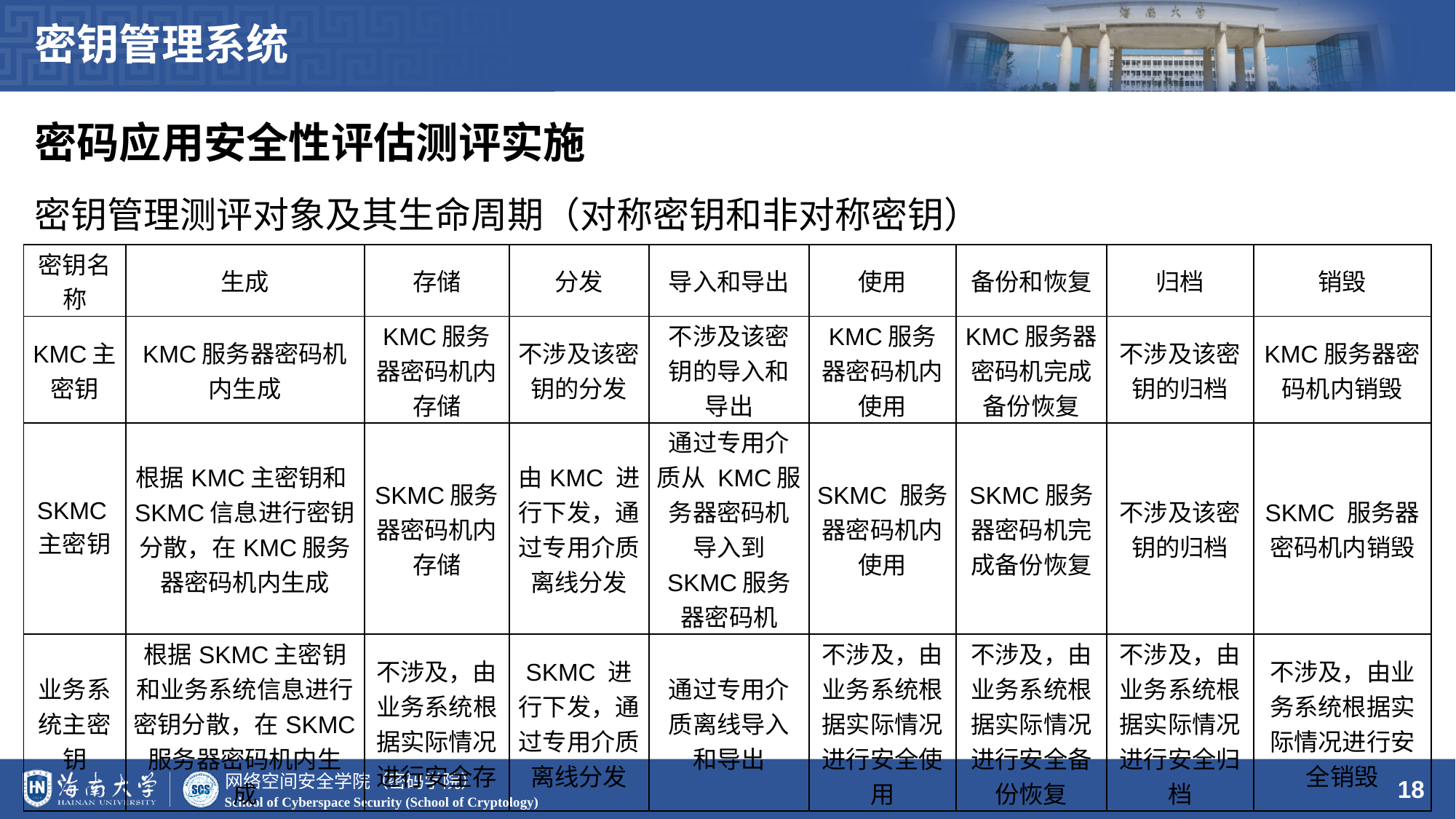

密钥管理系统

密码应用安全性评估测评实施

密钥管理测评对象及其生命周期（对称密钥和非对称密钥）

| 密钥名称 | 生成 | 存储 | 分发 | 导入和导出 | 使用 | 备份和恢复 | 归档 | 销毁 |
| --- | --- | --- | --- | --- | --- | --- | --- | --- |
| KMC主密钥 | KMC服务器密码机内生成 | KMC服务器密码机内存储 | 不涉及该密钥的分发 | 不涉及该密钥的导入和导出 | KMC服务器密码机内使用 | KMC服务器密码机完成备份恢复 | 不涉及该密钥的归档 | KMC服务器密码机内销毁 |
| SKMC主密钥 | 根据KMC主密钥和SKMC信息进行密钥分散，在KMC服务器密码机内生成 | SKMC服务器密码机内存储 | 由KMC 进行下发，通过专用介质离线分发 | 通过专用介质从 KMC服务器密码机导入到 SKMC服务器密码机 | SKMC 服务器密码机内使用 | SKMC服务器密码机完成备份恢复 | 不涉及该密钥的归档 | SKMC 服务器密码机内销毁 |
| 业务系统主密钥 | 根据SKMC主密钥和业务系统信息进行密钥分散，在SKMC服务器密码机内生 成 | 不涉及，由业务系统根据实际情况进行安全存 | SKMC 进行下发，通过专用介质离线分发 | 通过专用介质离线导入和导出 | 不涉及，由业务系统根据实际情况进行安全使用 | 不涉及，由业务系统根据实际情况进行安全备份恢复 | 不涉及，由业务系统根据实际情况进行安全归档 | 不涉及，由业务系统根据实际情况进行安全销毁 |
18